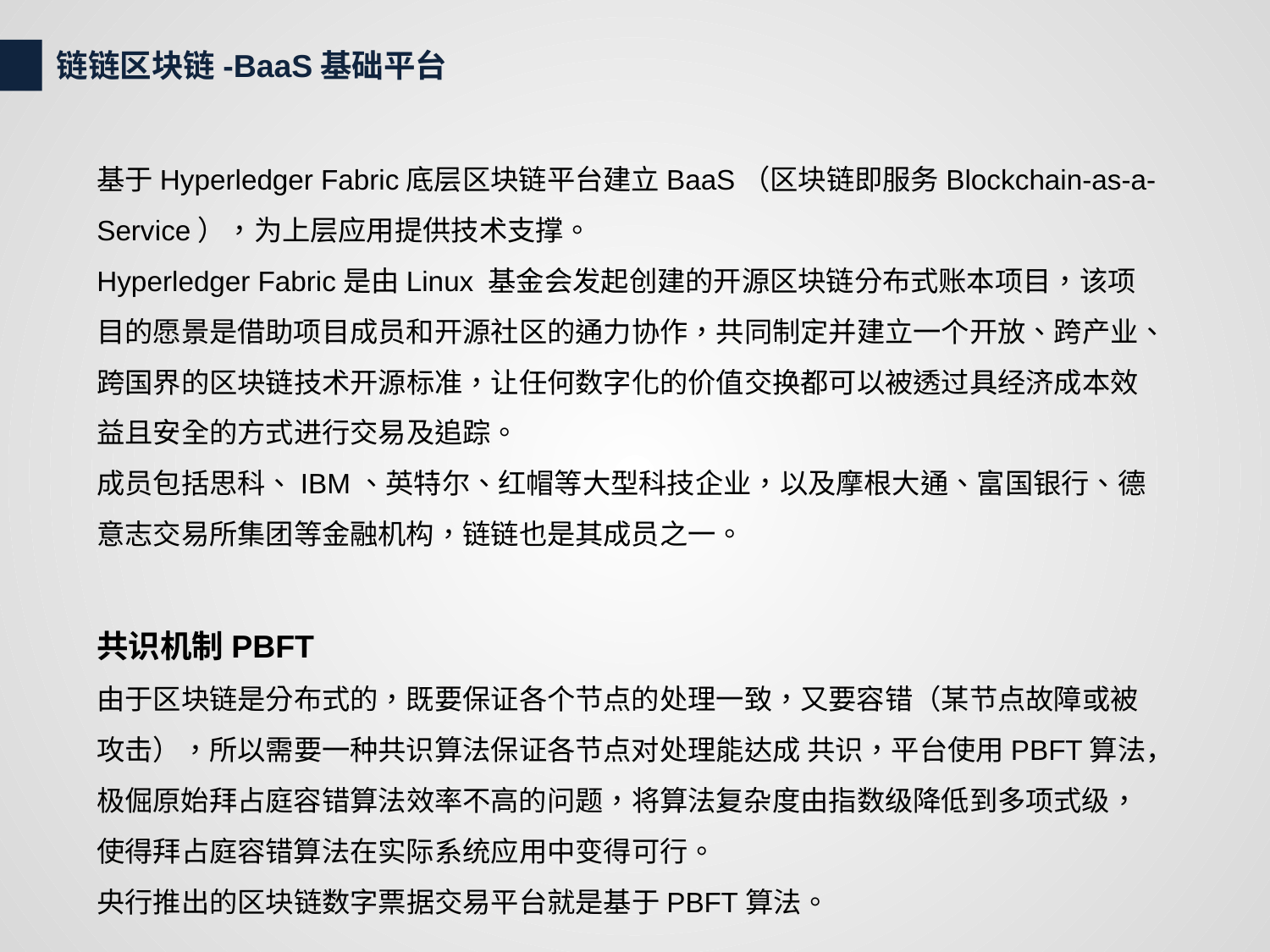

链链区块链-BaaS基础平台
基于Hyperledger Fabric底层区块链平台建立BaaS（区块链即服务Blockchain-as-a-Service），为上层应用提供技术支撑。
Hyperledger Fabric是由Linux 基金会发起创建的开源区块链分布式账本项目，该项目的愿景是借助项目成员和开源社区的通力协作，共同制定并建立一个开放、跨产业、跨国界的区块链技术开源标准，让任何数字化的价值交换都可以被透过具经济成本效益且安全的方式进行交易及追踪。
成员包括思科、IBM、英特尔、红帽等大型科技企业，以及摩根大通、富国银行、德意志交易所集团等金融机构，链链也是其成员之一。

共识机制PBFT
由于区块链是分布式的，既要保证各个节点的处理一致，又要容错（某节点故障或被攻击），所以需要一种共识算法保证各节点对处理能达成 共识，平台使用PBFT算法，极倔原始拜占庭容错算法效率不高的问题，将算法复杂度由指数级降低到多项式级，使得拜占庭容错算法在实际系统应用中变得可行。
央行推出的区块链数字票据交易平台就是基于PBFT算法。